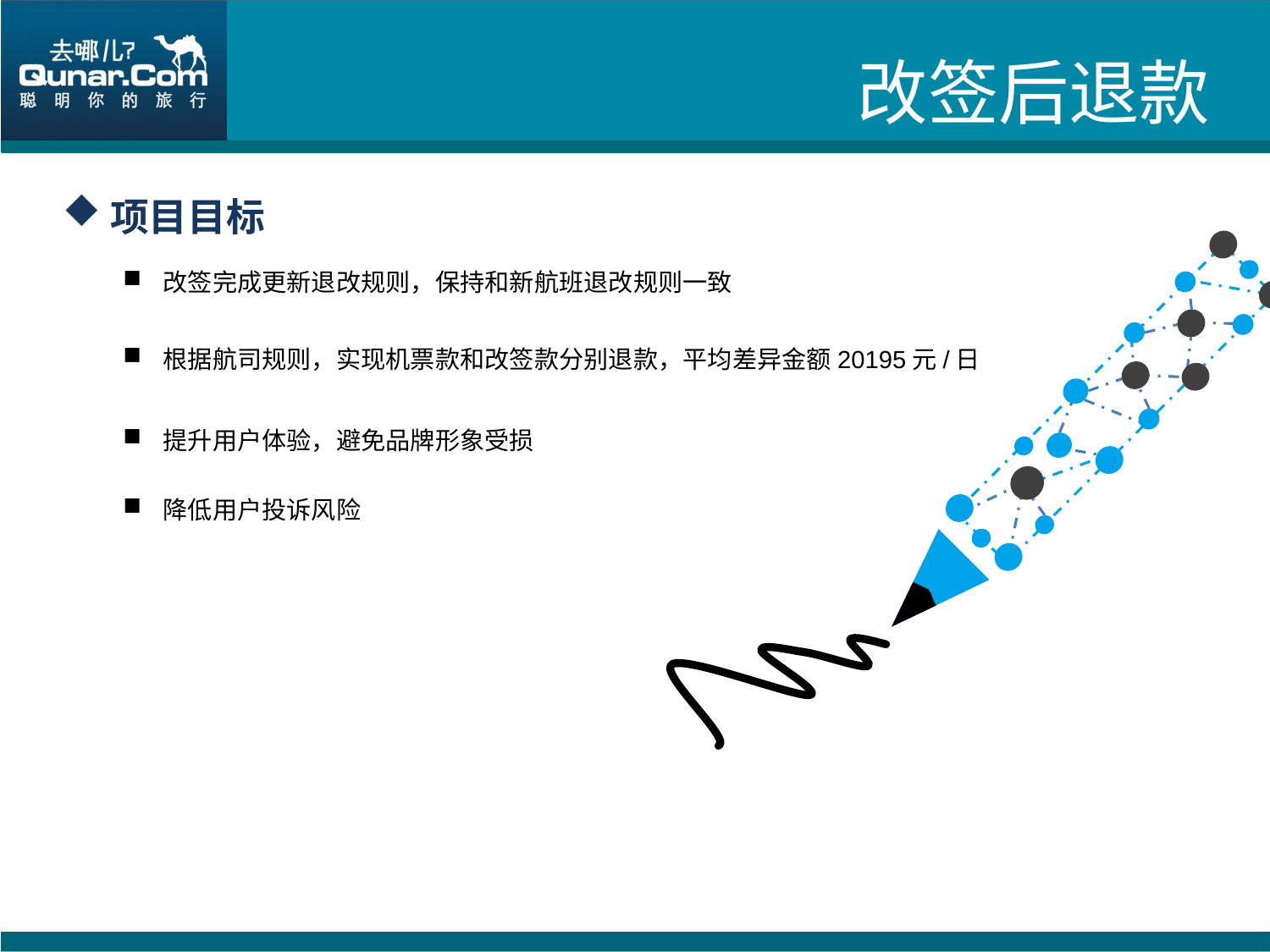

改签后退款

项目目标
改签完成更新退改规则，保持和新航班退改规则一致
根据航司规则，实现机票款和改签款分别退款，平均差异金额20195元/日
提升用户体验，避免品牌形象受损
降低用户投诉风险